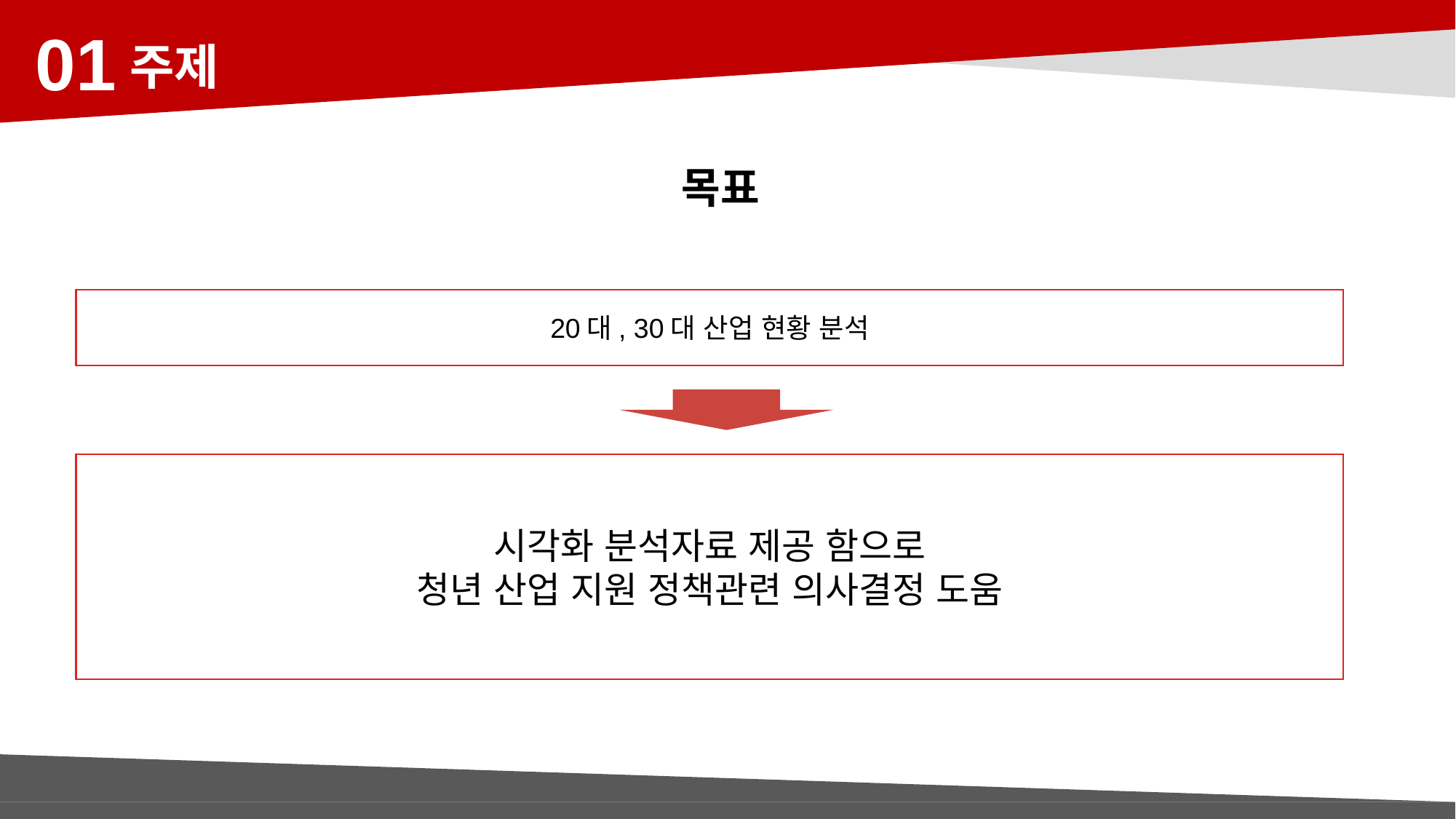

01
주제

목표
20대, 30대 산업 현황 분석

시각화 분석자료 제공 함으로
청년 산업 지원 정책관련 의사결정 도움